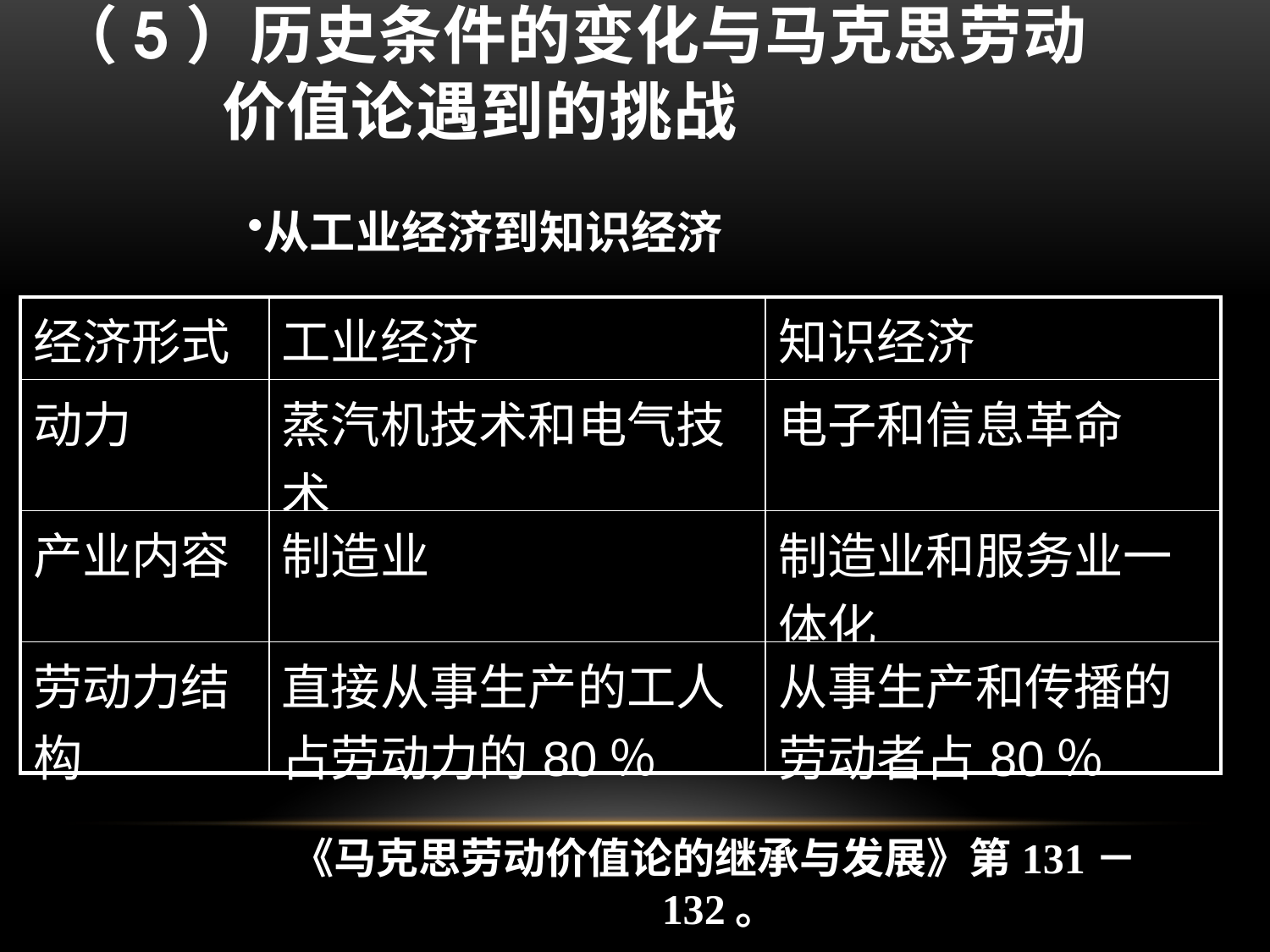

# （5）历史条件的变化与马克思劳动 价值论遇到的挑战
从工业经济到知识经济
| 经济形式 | 工业经济 | 知识经济 |
| --- | --- | --- |
| 动力 | 蒸汽机技术和电气技术 | 电子和信息革命 |
| 产业内容 | 制造业 | 制造业和服务业一体化 |
| 劳动力结构 | 直接从事生产的工人占劳动力的80％ | 从事生产和传播的劳动者占80％ |
《马克思劳动价值论的继承与发展》第131－132。